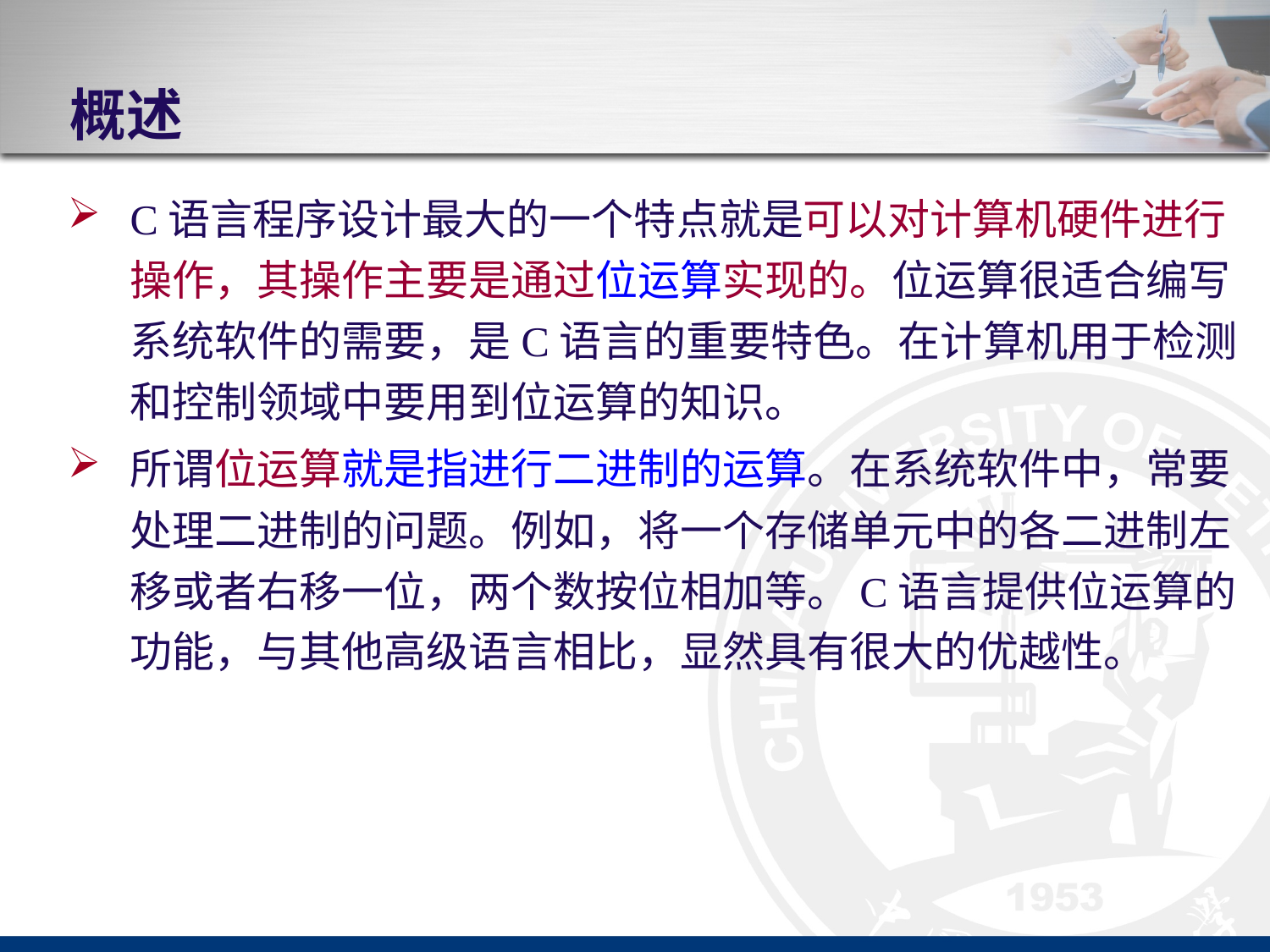

# 概述
C语言程序设计最大的一个特点就是可以对计算机硬件进行操作，其操作主要是通过位运算实现的。位运算很适合编写系统软件的需要，是C语言的重要特色。在计算机用于检测和控制领域中要用到位运算的知识。
所谓位运算就是指进行二进制的运算。在系统软件中，常要处理二进制的问题。例如，将一个存储单元中的各二进制左移或者右移一位，两个数按位相加等。C语言提供位运算的功能，与其他高级语言相比，显然具有很大的优越性。